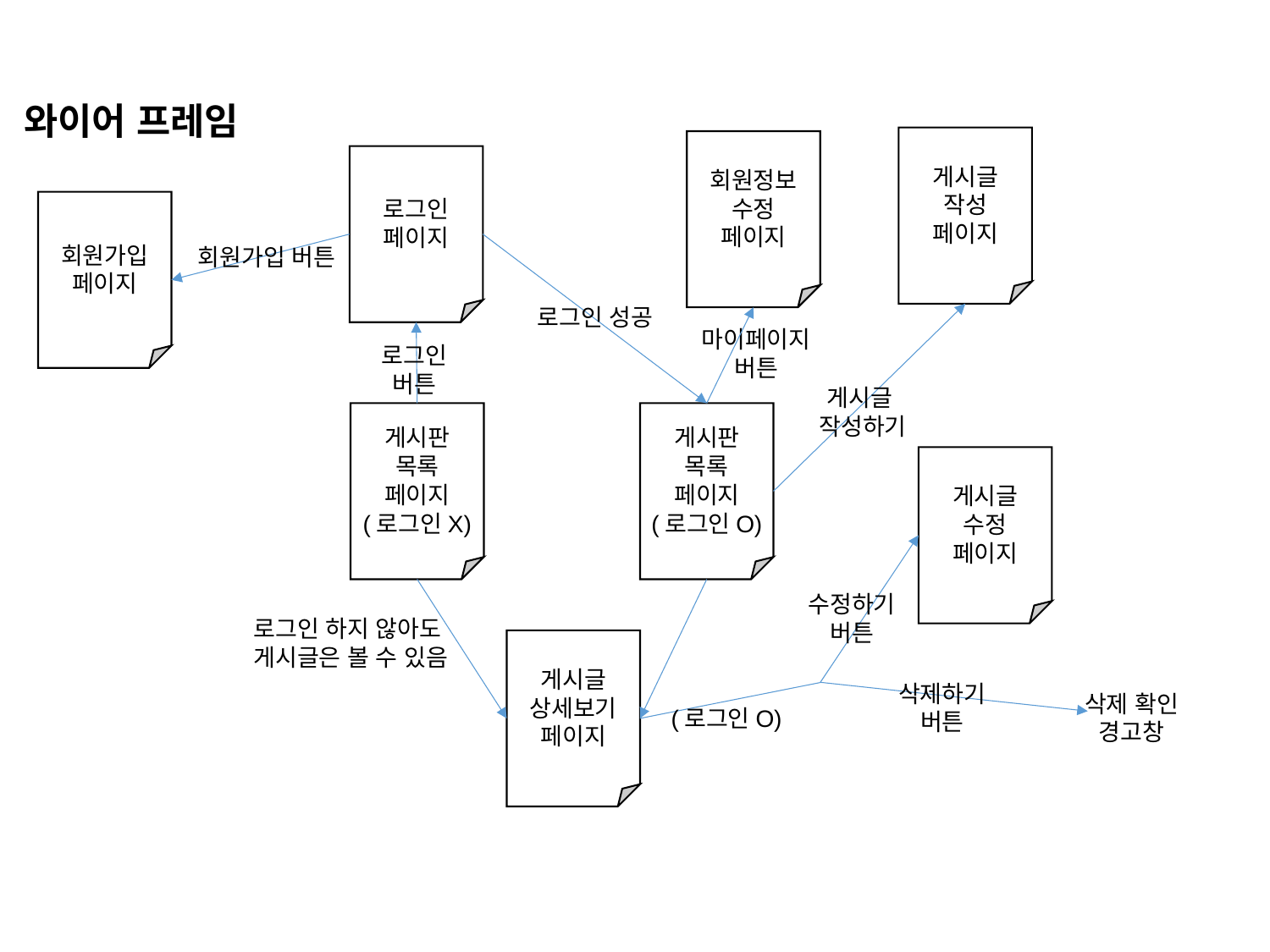

와이어 프레임
게시글
작성
페이지
회원정보
수정
페이지
로그인
페이지
회원가입
페이지
회원가입 버튼
로그인 성공
마이페이지
버튼
로그인 버튼
게시글
작성하기
게시판
목록
페이지
(로그인X)
게시판
목록
페이지
(로그인O)
게시글
수정
페이지
수정하기
버튼
로그인 하지 않아도
게시글은 볼 수 있음
게시글
상세보기
페이지
삭제하기
버튼
삭제 확인
경고창
(로그인O)